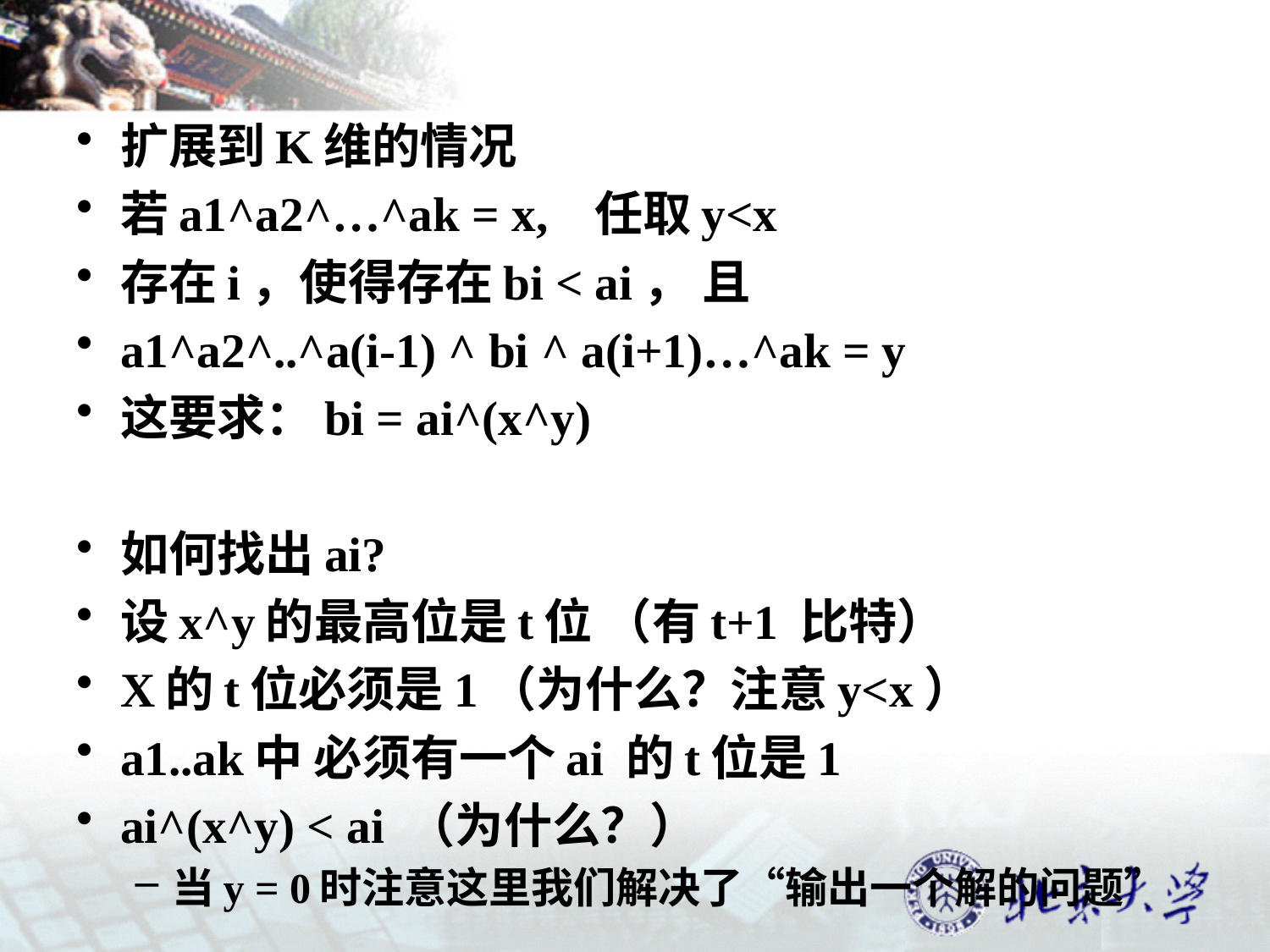

扩展到K维的情况
若a1^a2^…^ak = x,   任取y<x
存在i，使得存在bi < ai， 且
a1^a2^..^a(i-1) ^ bi ^ a(i+1)…^ak = y
这要求：bi = ai^(x^y)

如何找出ai?
设x^y的最高位是t位 （有t+1 比特）
X的t位必须是1（为什么？注意y<x）
a1..ak中 必须有一个ai 的t位是1
ai^(x^y) < ai （为什么？）
当y = 0时注意这里我们解决了“输出一个解的问题”